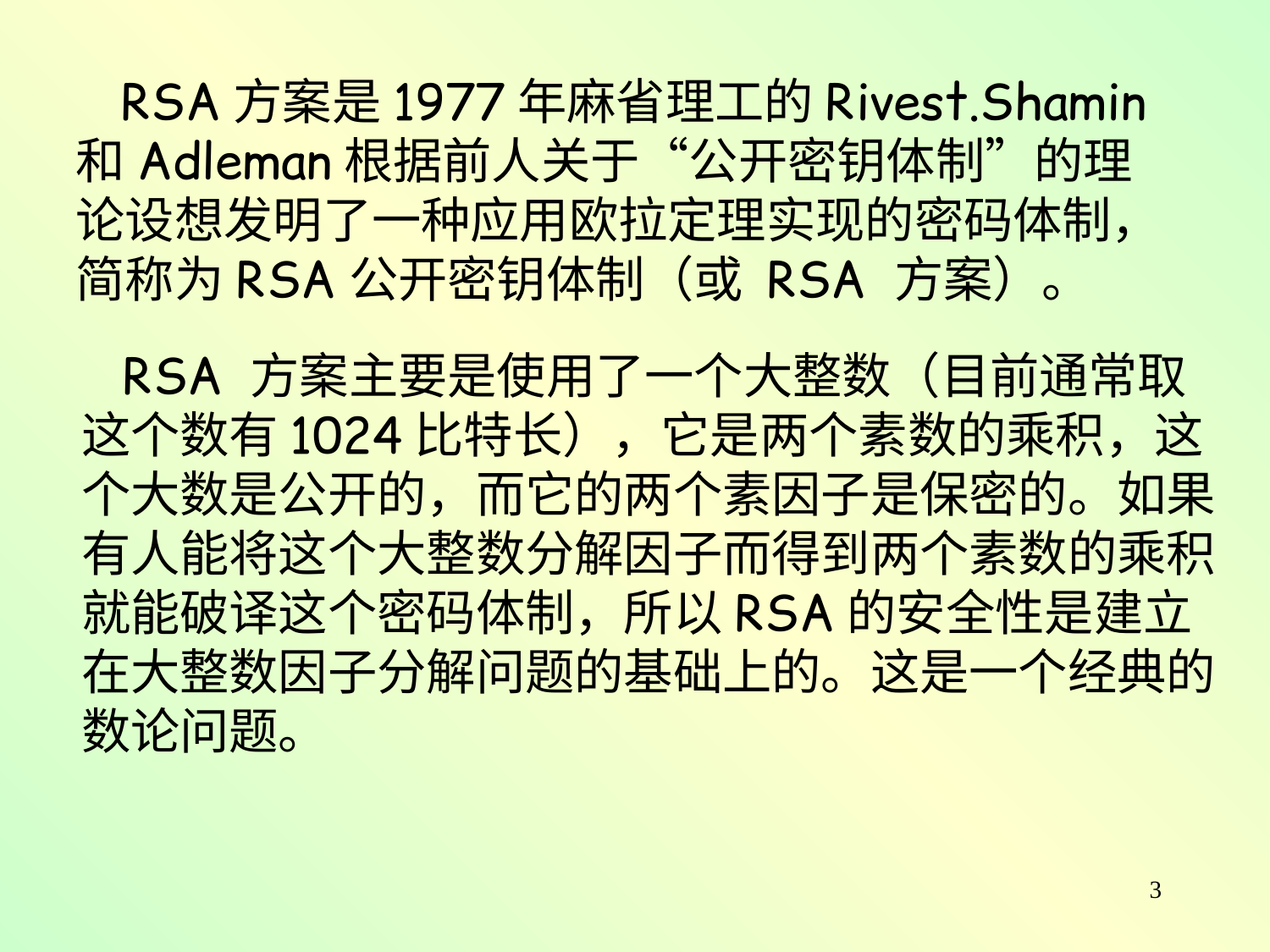

RSA方案是1977年麻省理工的Rivest.Shamin和Adleman根据前人关于“公开密钥体制”的理论设想发明了一种应用欧拉定理实现的密码体制，简称为RSA公开密钥体制（或 RSA 方案）。
      RSA 方案主要是使用了一个大整数（目前通常取这个数有1024比特长），它是两个素数的乘积，这个大数是公开的，而它的两个素因子是保密的。如果有人能将这个大整数分解因子而得到两个素数的乘积就能破译这个密码体制，所以RSA的安全性是建立在大整数因子分解问题的基础上的。这是一个经典的数论问题。

3